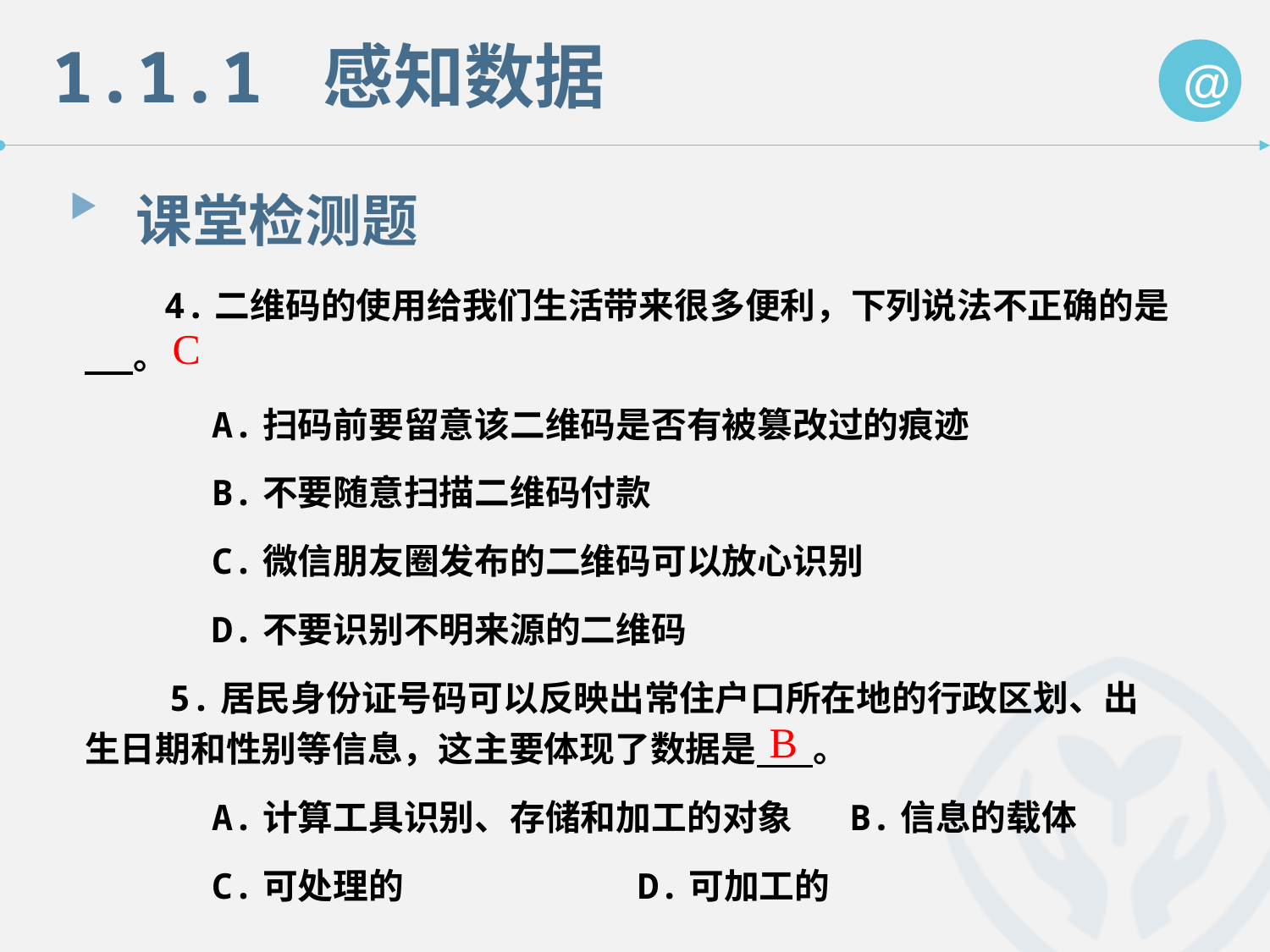

课堂检测题

　　4.二维码的使用给我们生活带来很多便利，下列说法不正确的是       。
      A.扫码前要留意该二维码是否有被篡改过的痕迹
      B.不要随意扫描二维码付款
      C.微信朋友圈发布的二维码可以放心识别
      D.不要识别不明来源的二维码
    5.居民身份证号码可以反映出常住户口所在地的行政区划、出生日期和性别等信息，这主要体现了数据是       。
      A.计算工具识别、存储和加工的对象      B.信息的载体
      C.可处理的                            D.可加工的
C
B